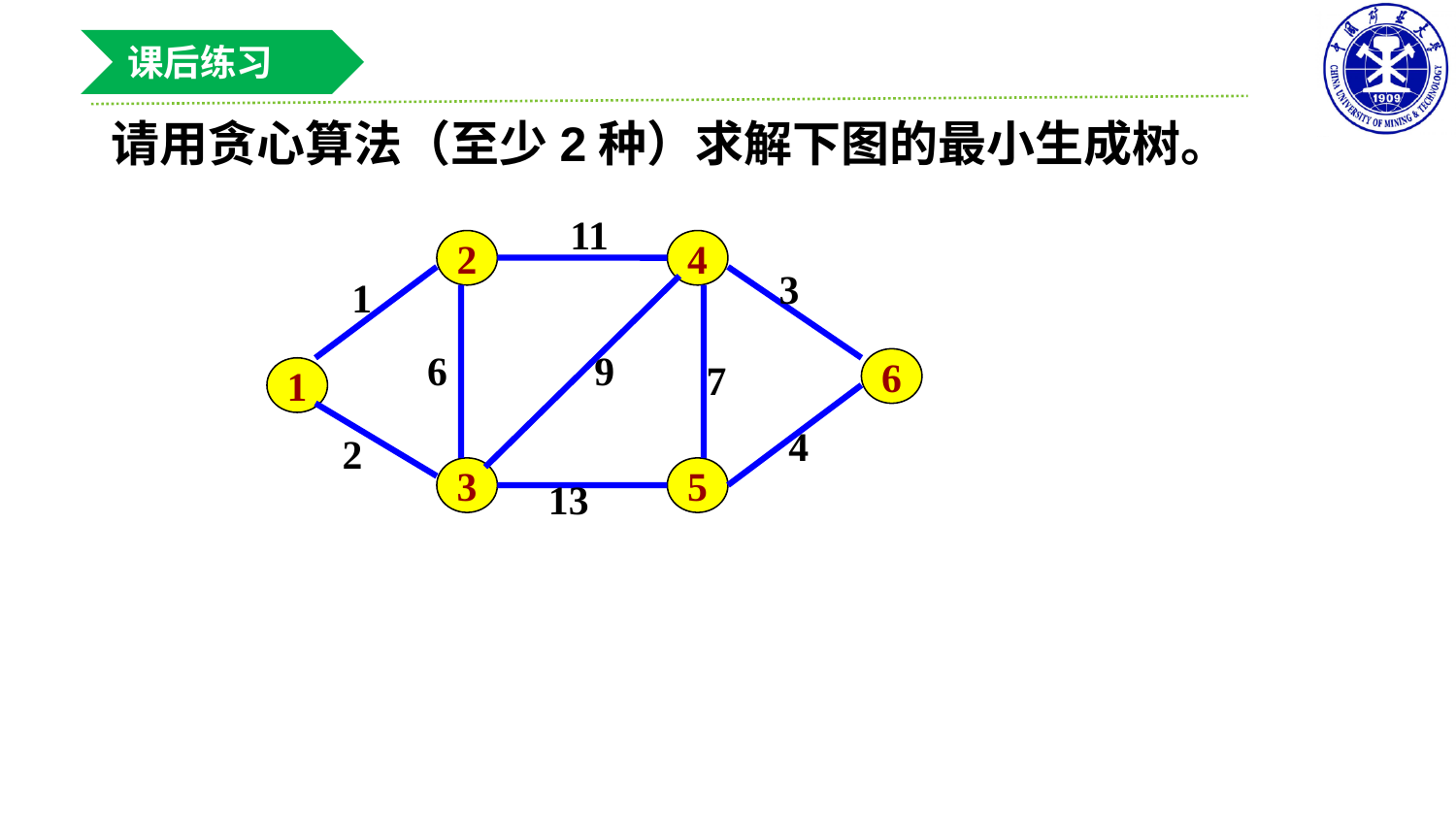

课后练习
请用贪心算法（至少2种）求解下图的最小生成树。
11
2
4
3

1

6
9
7
6
1

4
2
3
5
13